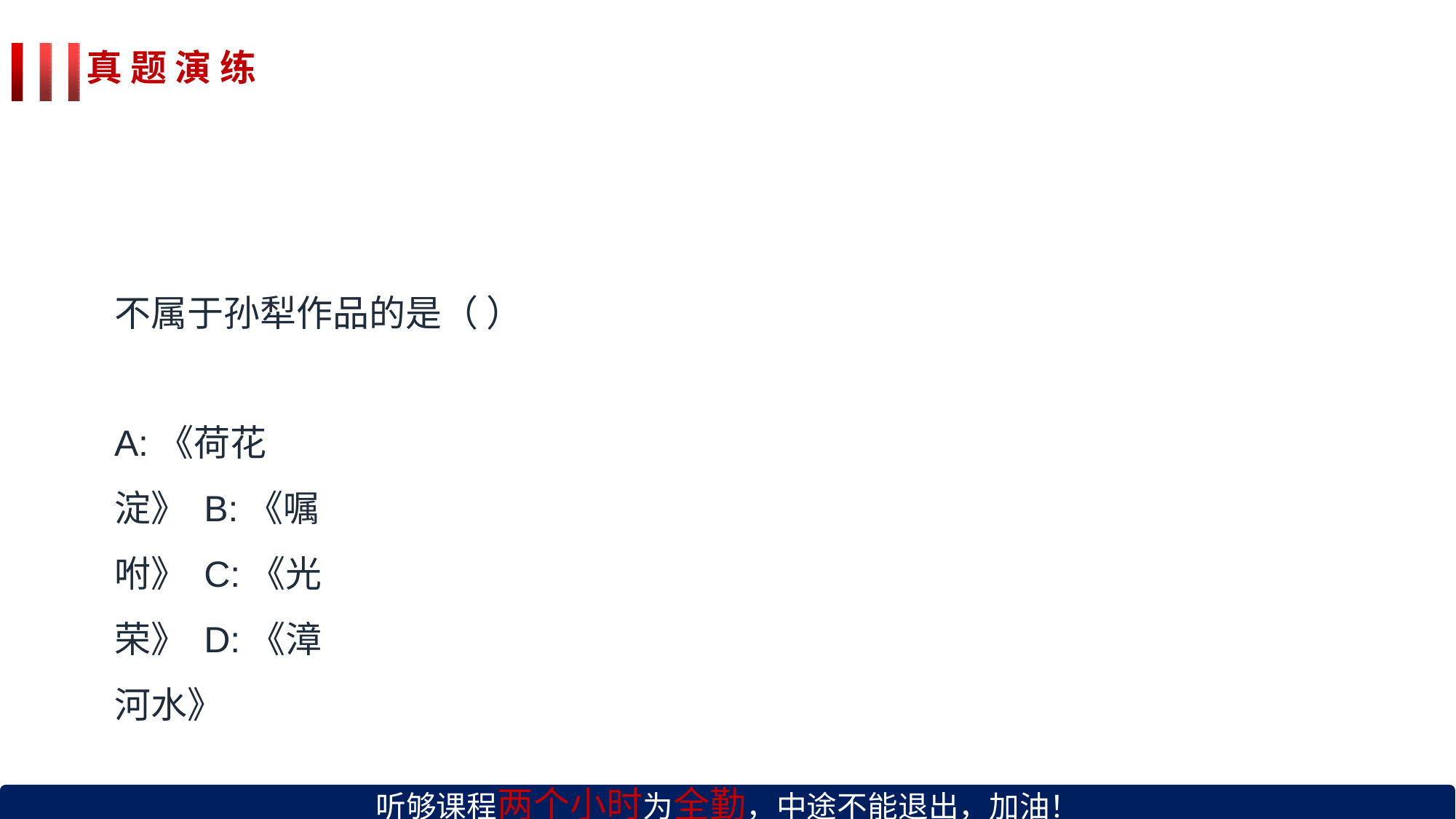

# 真 题 演 练

不属于孙犁作品的是（ ）

A:《荷花淀》 B:《嘱咐》 C:《光荣》 D:《漳河水》
10

听够课程两个小时为全勤，中途不能退出，加油！